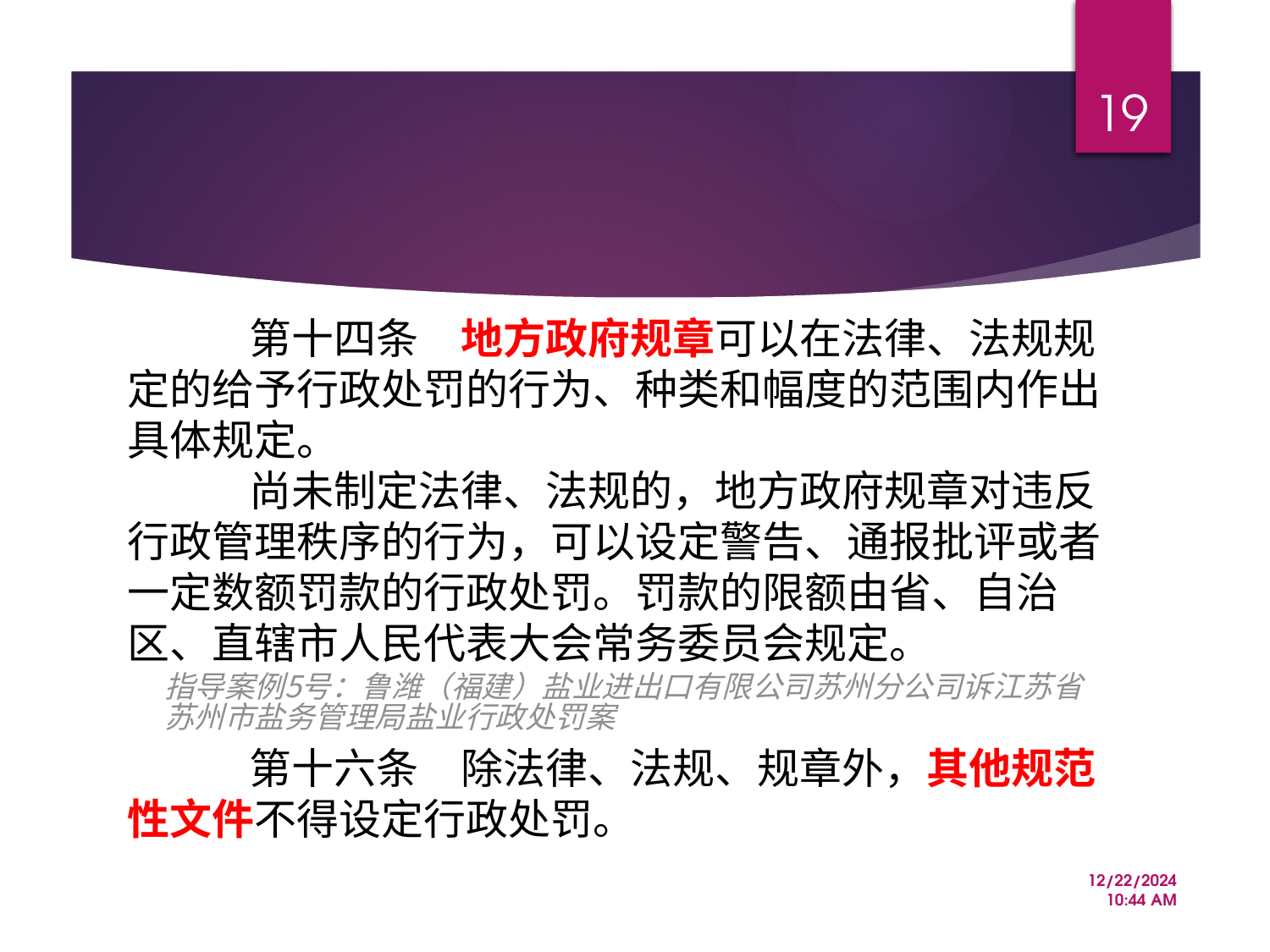

19
　　第十四条　地方政府规章可以在法律、法规规定的给予行政处罚的行为、种类和幅度的范围内作出具体规定。
　　尚未制定法律、法规的，地方政府规章对违反行政管理秩序的行为，可以设定警告、通报批评或者一定数额罚款的行政处罚。罚款的限额由省、自治区、直辖市人民代表大会常务委员会规定。
指导案例5号：鲁潍（福建）盐业进出口有限公司苏州分公司诉江苏省苏州市盐务管理局盐业行政处罚案
　　第十六条　除法律、法规、规章外，其他规范性文件不得设定行政处罚。
12/22/2024 10:44 AM